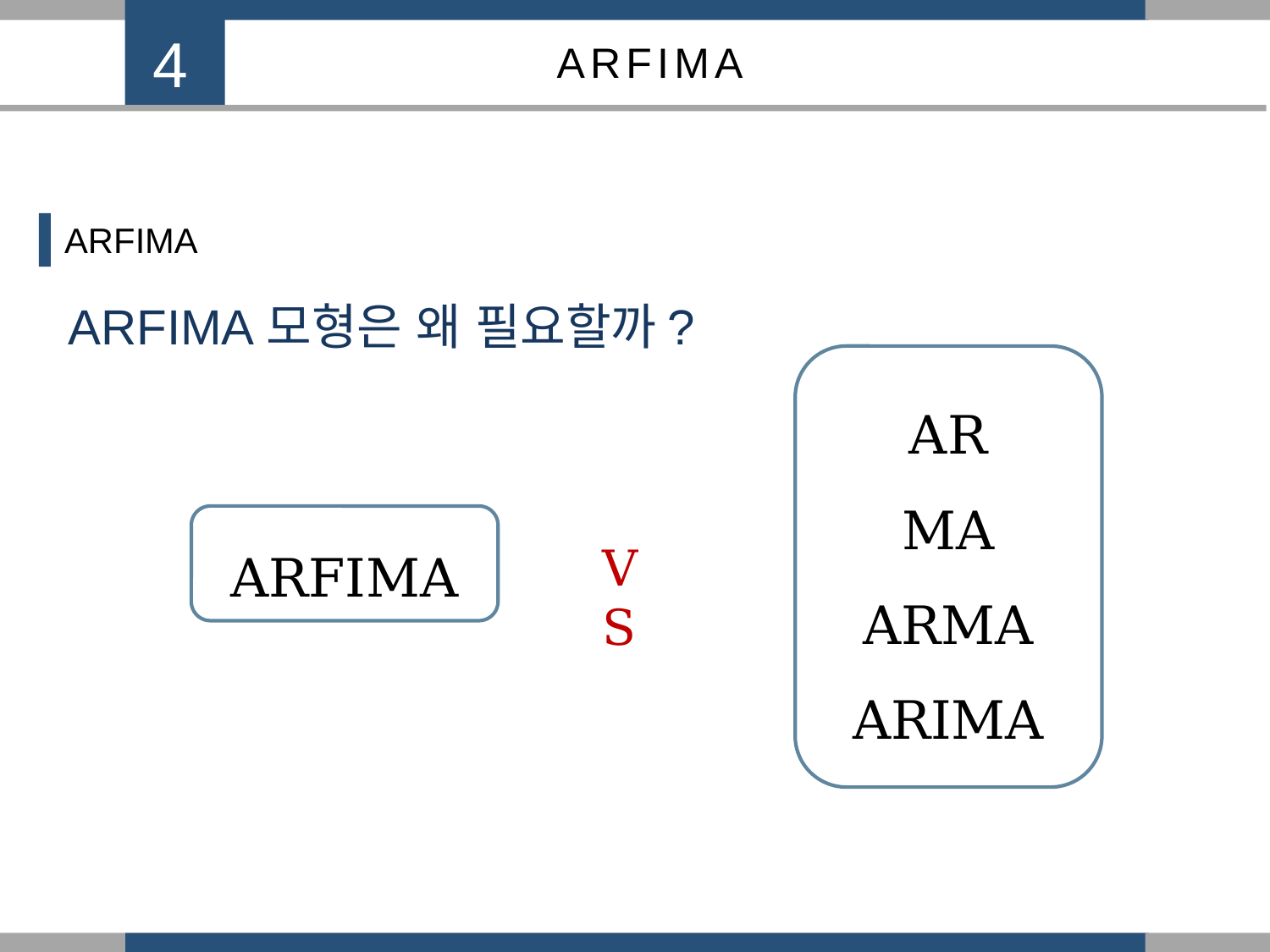

4
ARFIMA

ARFIMA

ARFIMA모형은 왜 필요할까?

AR
MA
ARMA
ARIMA

ARFIMA
VS